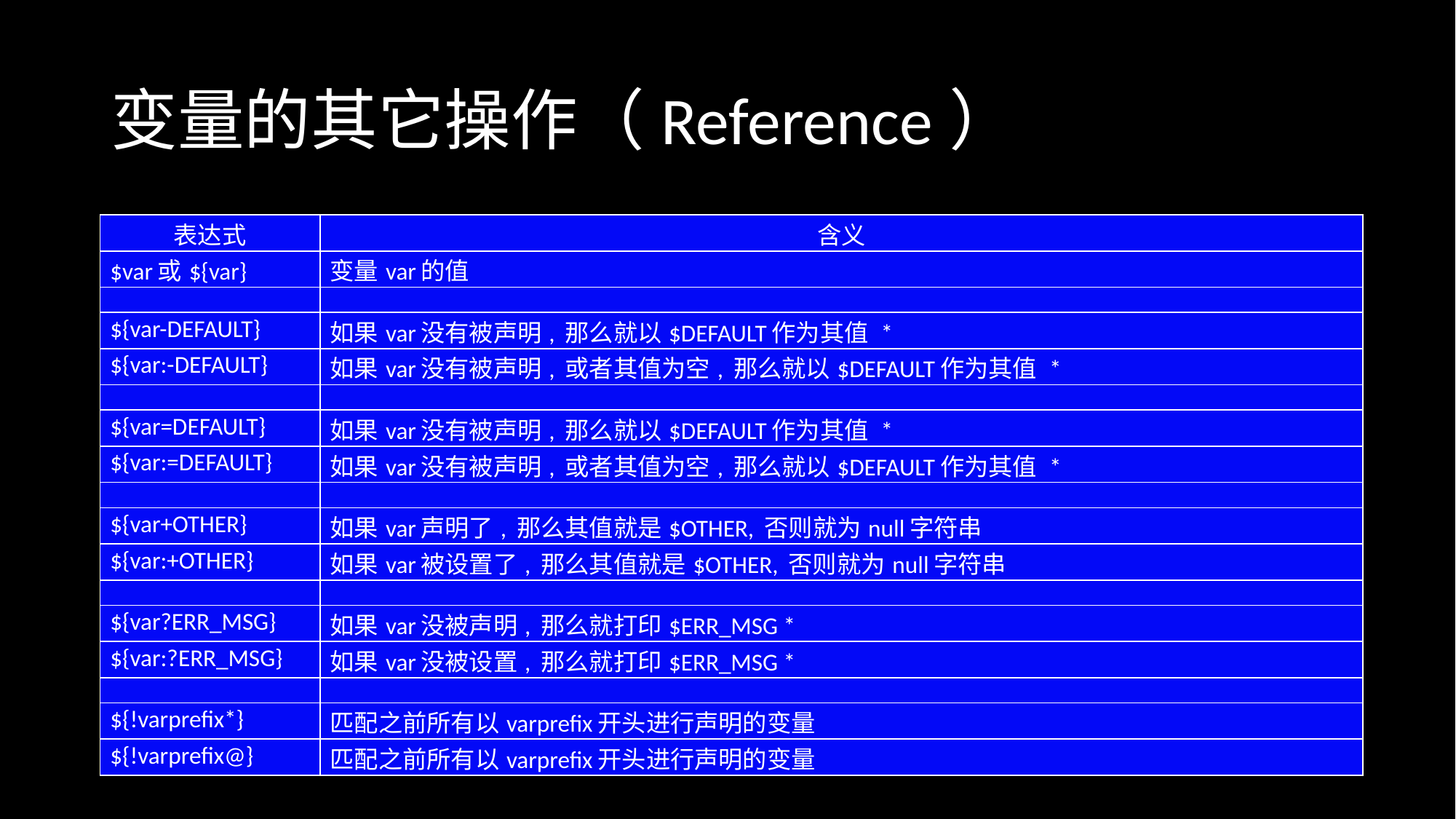

# 变量的其它操作（Reference）
| 表达式 | 含义 |
| --- | --- |
| $var或${var} | 变量var的值 |
|  |  |
| ${var-DEFAULT} | 如果var没有被声明, 那么就以$DEFAULT作为其值 \* |
| ${var:-DEFAULT} | 如果var没有被声明, 或者其值为空, 那么就以$DEFAULT作为其值 \* |
|  |  |
| ${var=DEFAULT} | 如果var没有被声明, 那么就以$DEFAULT作为其值 \* |
| ${var:=DEFAULT} | 如果var没有被声明, 或者其值为空, 那么就以$DEFAULT作为其值 \* |
|  |  |
| ${var+OTHER} | 如果var声明了, 那么其值就是$OTHER, 否则就为null字符串 |
| ${var:+OTHER} | 如果var被设置了, 那么其值就是$OTHER, 否则就为null字符串 |
|  |  |
| ${var?ERR\_MSG} | 如果var没被声明, 那么就打印$ERR\_MSG \* |
| ${var:?ERR\_MSG} | 如果var没被设置, 那么就打印$ERR\_MSG \* |
|  |  |
| ${!varprefix\*} | 匹配之前所有以varprefix开头进行声明的变量 |
| ${!varprefix@} | 匹配之前所有以varprefix开头进行声明的变量 |